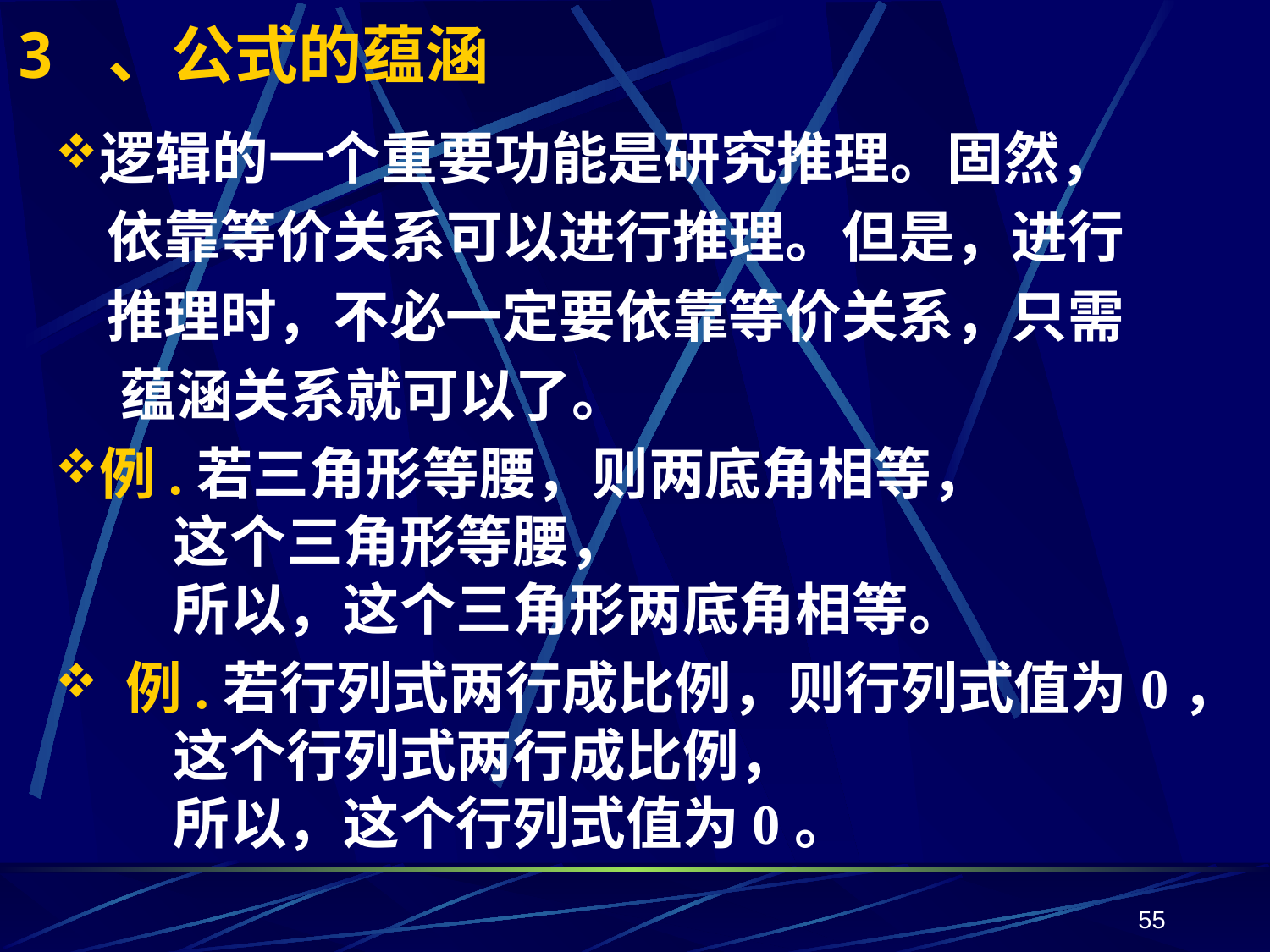

# 3 、公式的蕴涵
逻辑的一个重要功能是研究推理。固然，
   依靠等价关系可以进行推理。但是，进行
   推理时，不必一定要依靠等价关系，只需
    蕴涵关系就可以了。
例.若三角形等腰，则两底角相等，
	    这个三角形等腰，
	    所以，这个三角形两底角相等。
 例.若行列式两行成比例，则行列式值为0，
	    这个行列式两行成比例，
	    所以，这个行列式值为0。

55